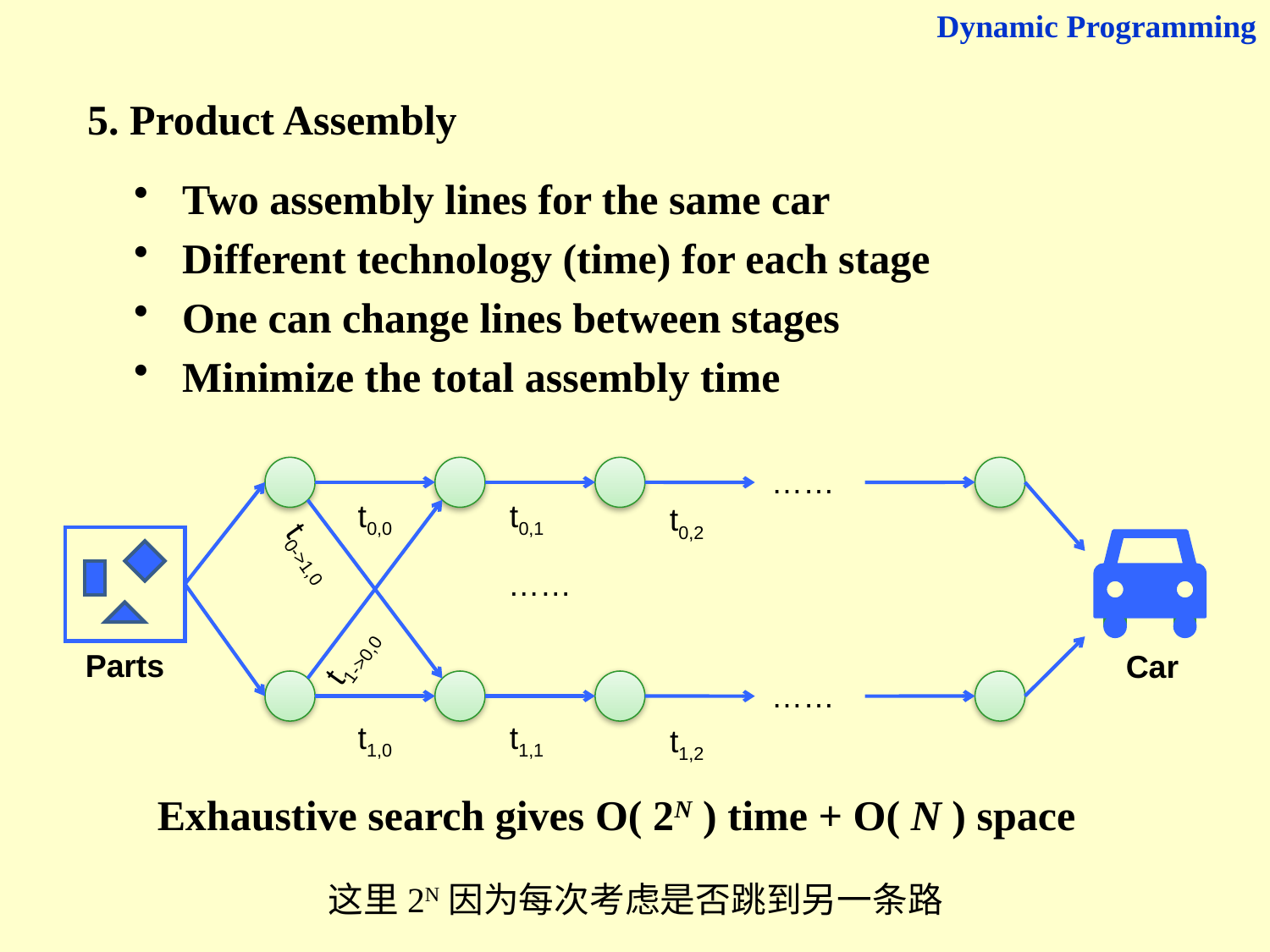

Dynamic Programming
5. Product Assembly
Two assembly lines for the same car
Different technology (time) for each stage
One can change lines between stages
Minimize the total assembly time

……

t0,0
t0,1
t0,2
t0->1,0

……
t1->0,0
Parts
Car
……

t1,0
t1,1
t1,2
Exhaustive search gives O( 2N ) time + O( N ) space
13
这里2N因为每次考虑是否跳到另一条路